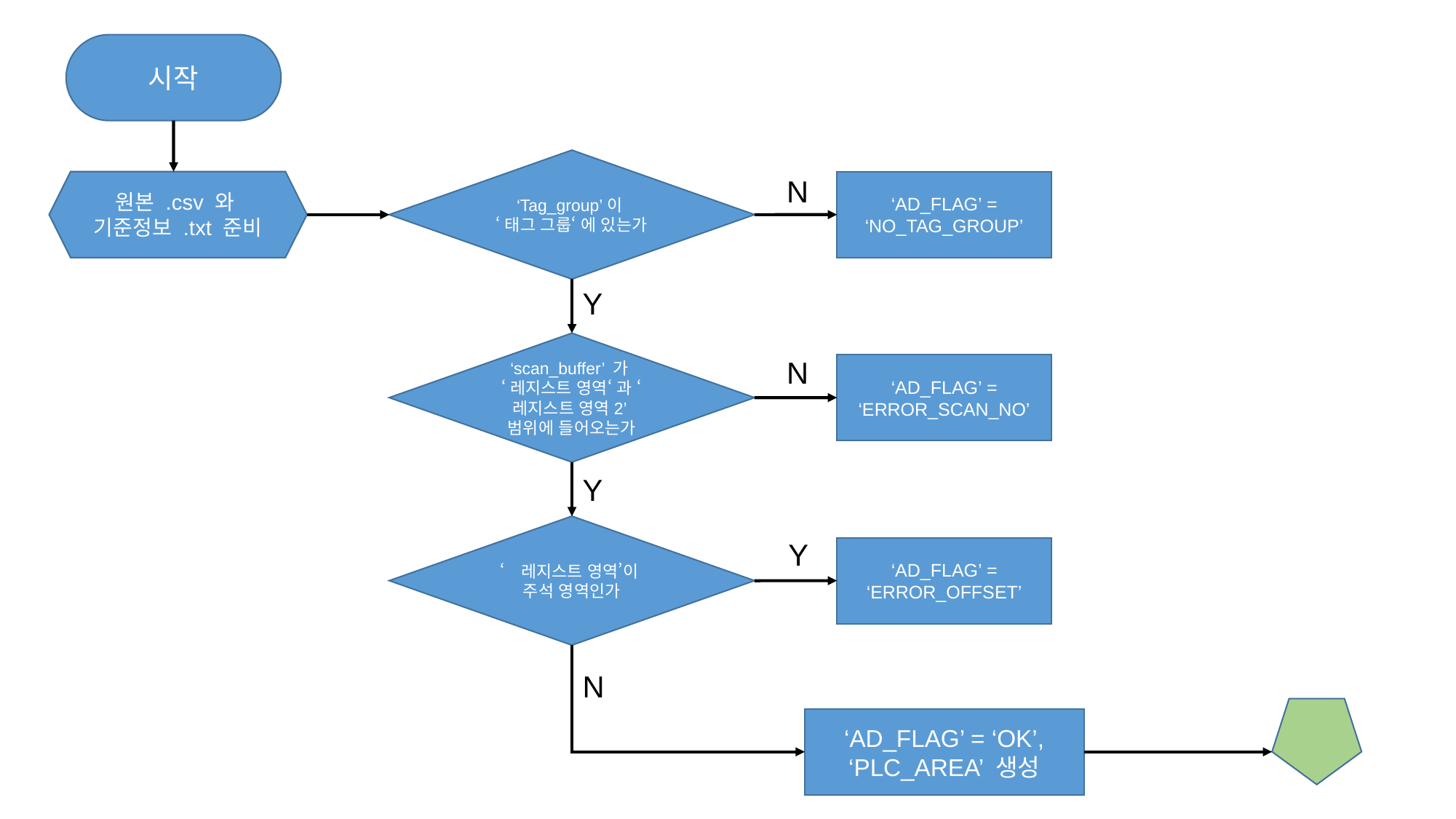

시작
‘Tag_group’이
‘태그 그룹‘ 에 있는가
N
원본 .csv 와
기준정보 .txt 준비
‘AD_FLAG’ = ‘NO_TAG_GROUP’
Y
‘scan_buffer’ 가
‘레지스트 영역‘ 과 ‘레지스트 영역2’
범위에 들어오는가
N
‘AD_FLAG’ = ‘ERROR_SCAN_NO’
Y
‘레지스트 영역’이
주석 영역인가
Y
‘AD_FLAG’ = ‘ERROR_OFFSET’
N

‘AD_FLAG’ = ‘OK’,
‘PLC_AREA’ 생성